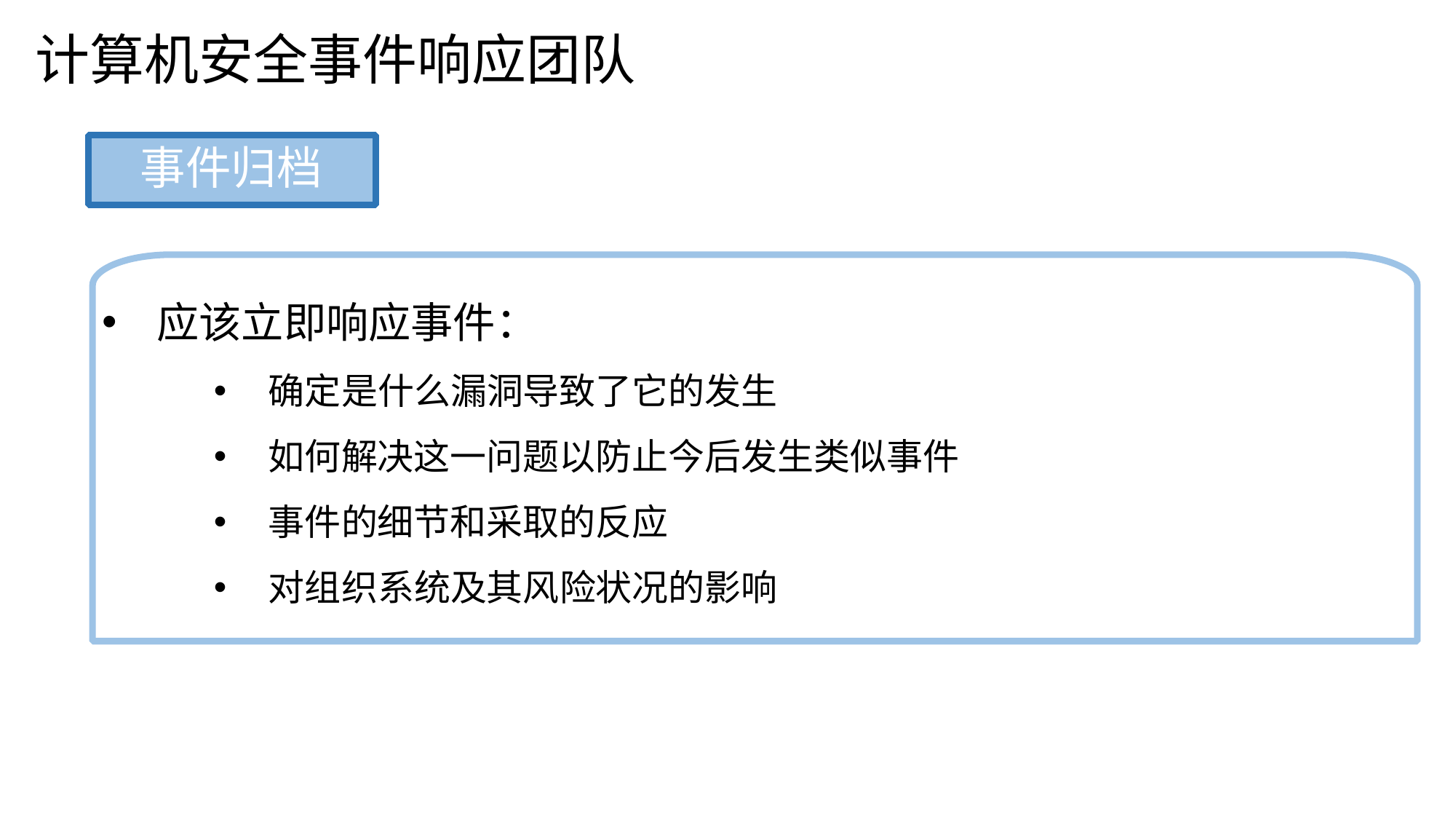

计算机安全事件响应团队

事件归档
应该立即响应事件：
确定是什么漏洞导致了它的发生
如何解决这一问题以防止今后发生类似事件
事件的细节和采取的反应
对组织系统及其风险状况的影响